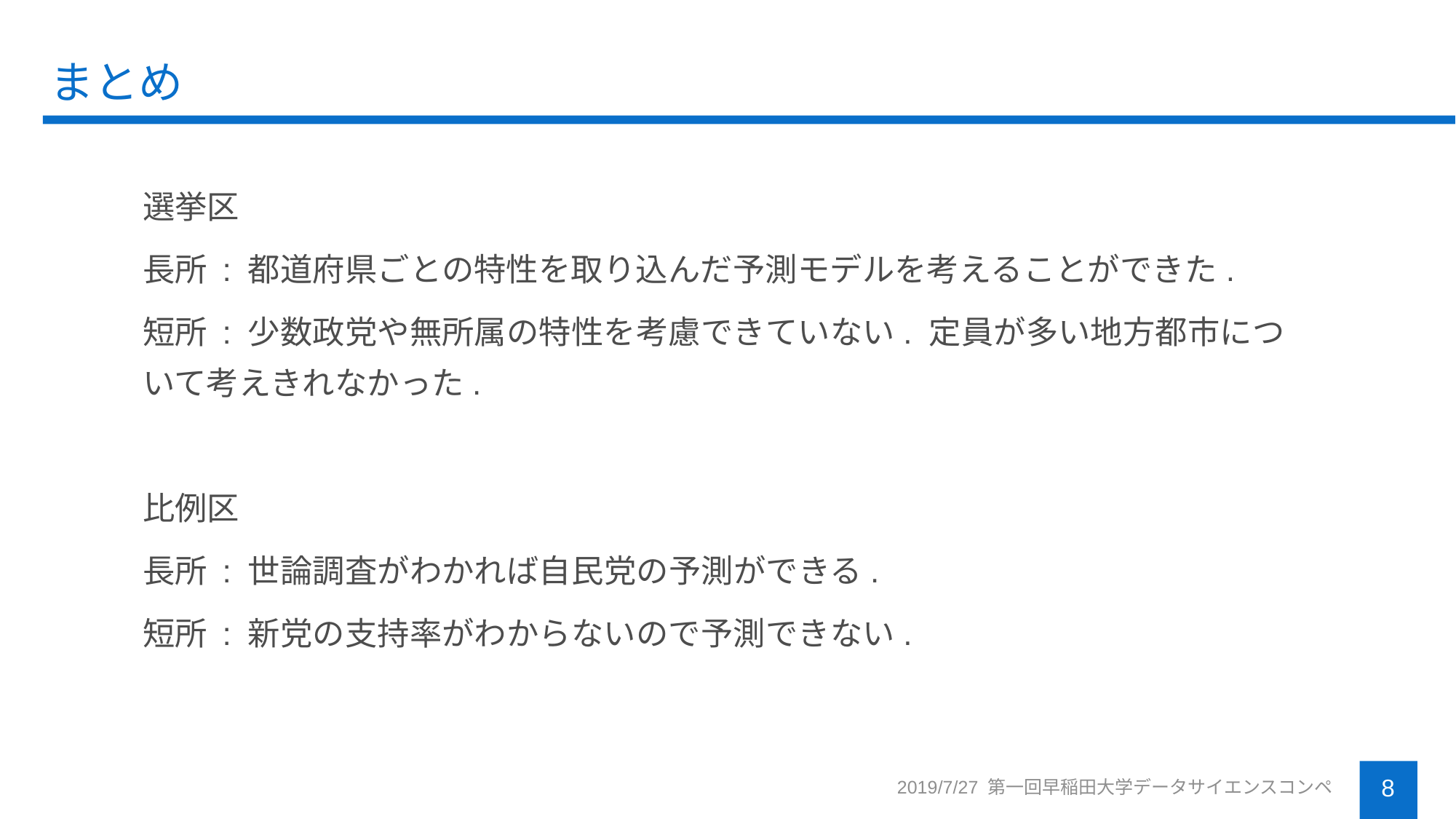

# まとめ
選挙区
長所 : 都道府県ごとの特性を取り込んだ予測モデルを考えることができた.
短所 : 少数政党や無所属の特性を考慮できていない. 定員が多い地方都市について考えきれなかった.

比例区
長所 : 世論調査がわかれば自民党の予測ができる.
短所 : 新党の支持率がわからないので予測できない.

2019/7/27 第一回早稲田大学データサイエンスコンペ
8